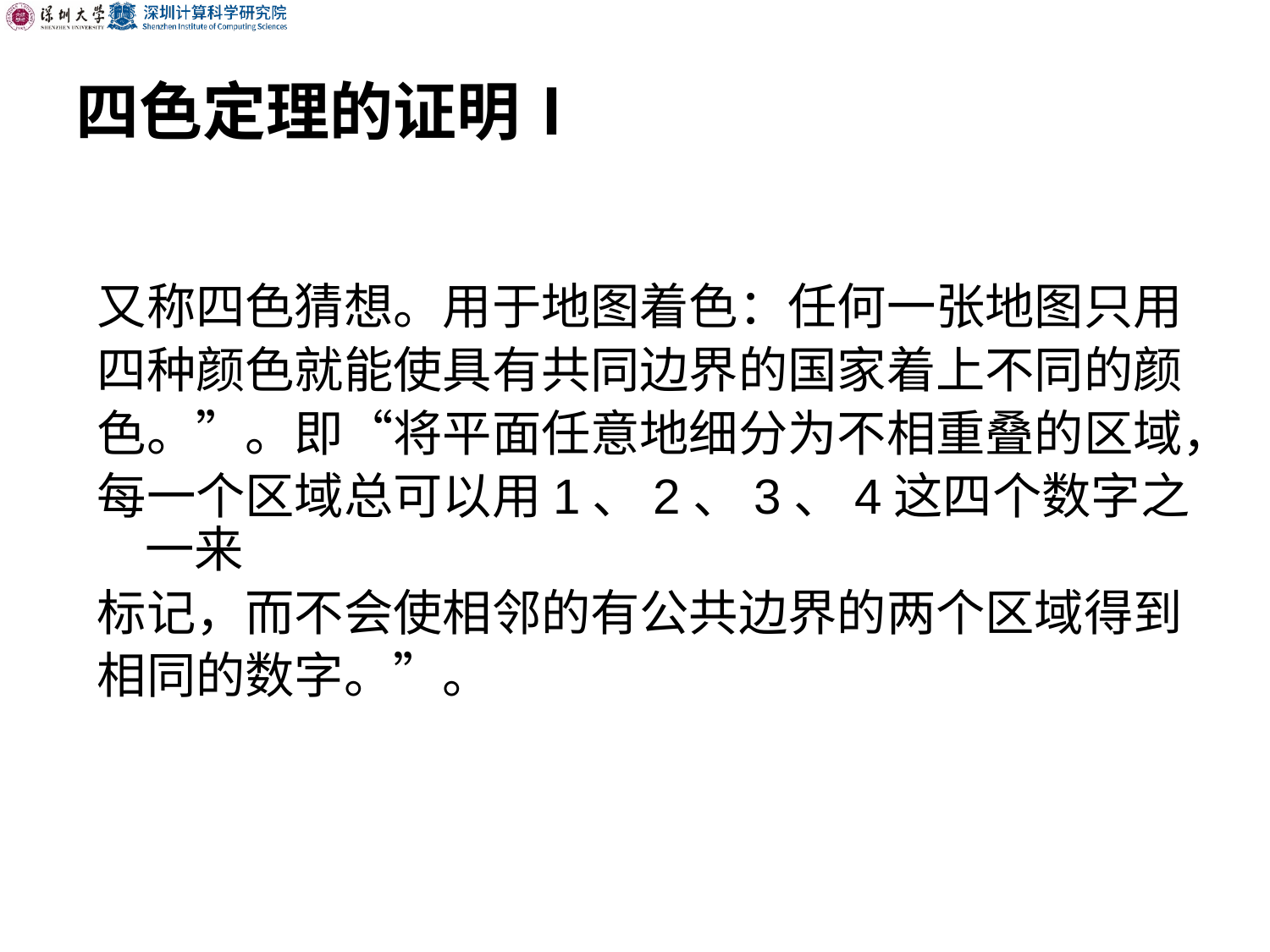

四色定理的证明Ⅰ
又称四色猜想。用于地图着色：任何一张地图只用
四种颜色就能使具有共同边界的国家着上不同的颜
色。”。即“将平面任意地细分为不相重叠的区域，
每一个区域总可以用1、2、3、4这四个数字之一来
标记，而不会使相邻的有公共边界的两个区域得到
相同的数字。”。